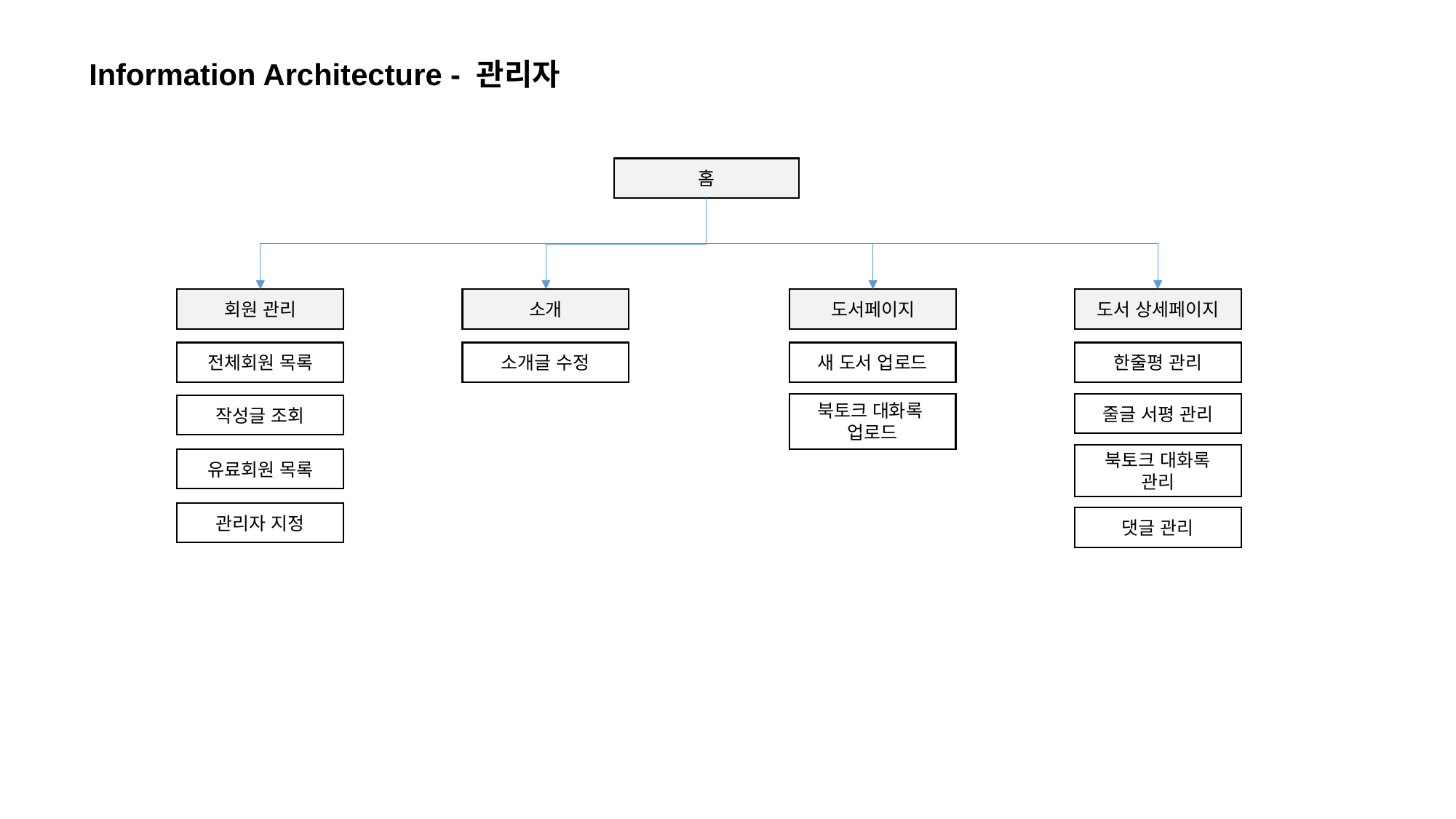

Information Architecture - 관리자
홈
회원 관리
소개
도서페이지
도서 상세페이지
전체회원 목록
소개글 수정
새 도서 업로드
한줄평 관리
북토크 대화록
업로드
줄글 서평 관리
작성글 조회
북토크 대화록
관리
유료회원 목록
관리자 지정
댓글 관리